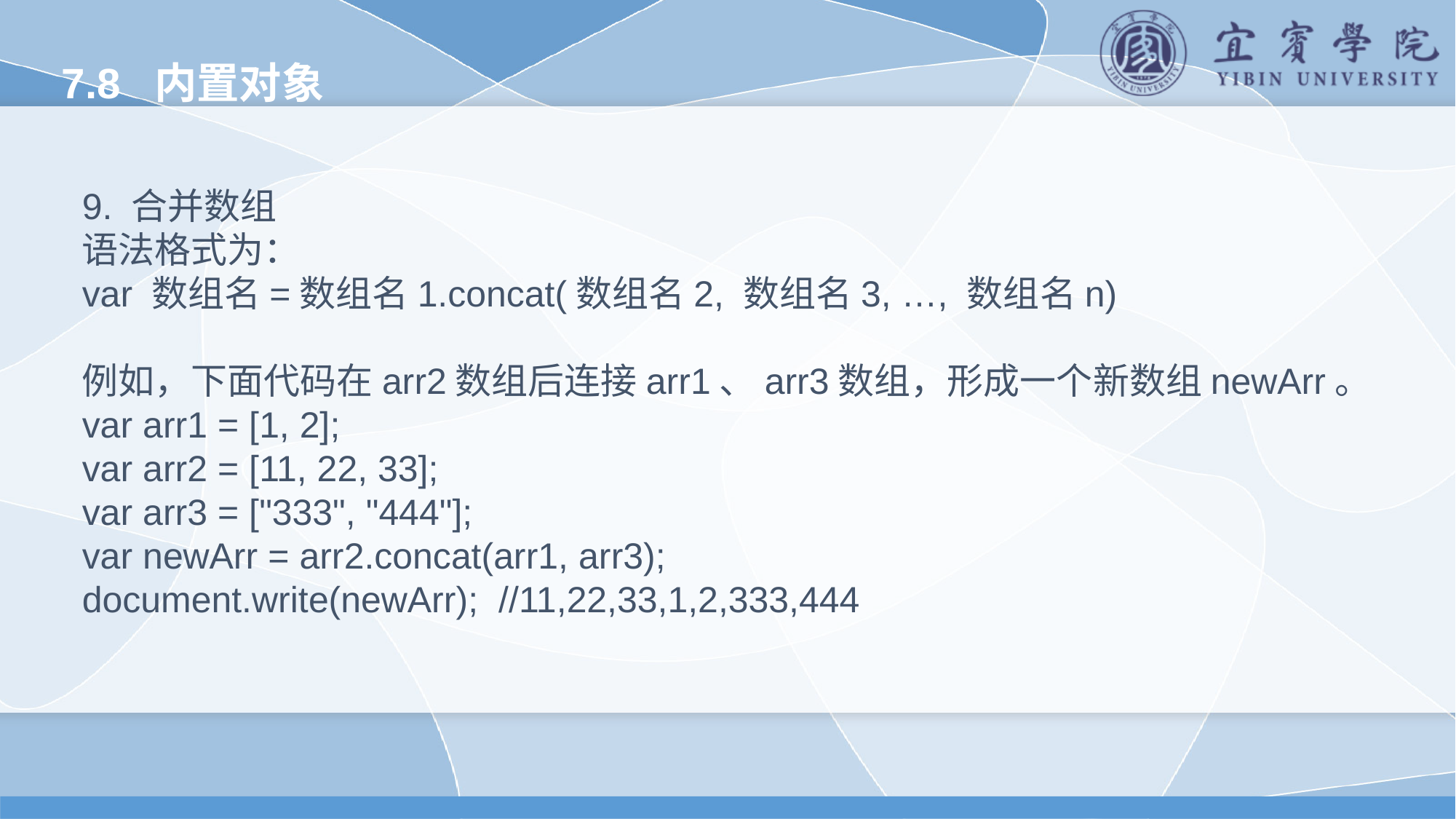

7.8  内置对象
9. 合并数组
语法格式为：
var 数组名=数组名1.concat(数组名2, 数组名3, …, 数组名n)

例如，下面代码在arr2数组后连接arr1、arr3数组，形成一个新数组newArr。
var arr1 = [1, 2];
var arr2 = [11, 22, 33];
var arr3 = ["333", "444"];
var newArr = arr2.concat(arr1, arr3);
document.write(newArr);  //11,22,33,1,2,333,444